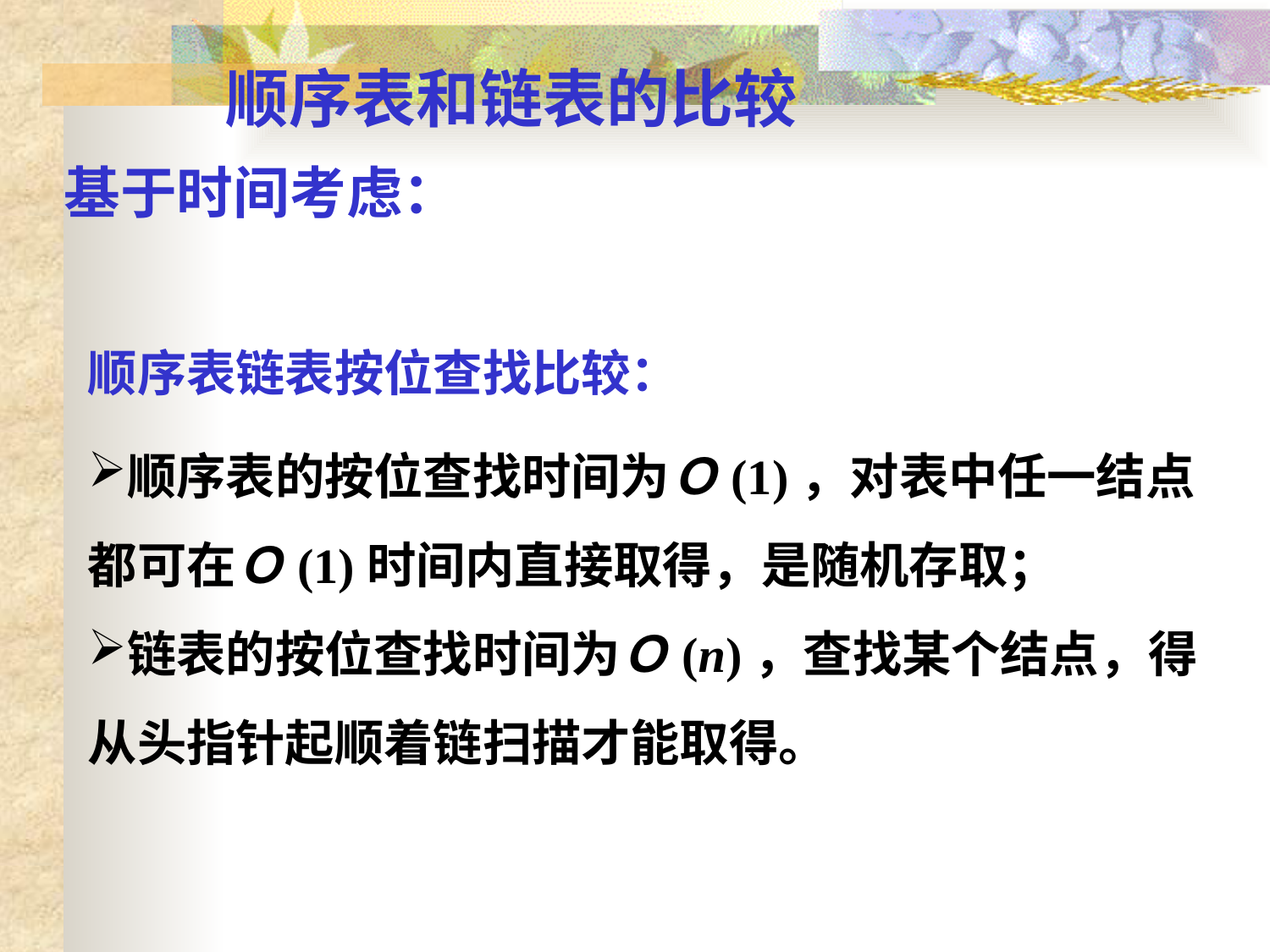

顺序表和链表的比较
基于时间考虑：
顺序表链表按位查找比较：
顺序表的按位查找时间为Ｏ(1)，对表中任一结点都可在Ｏ(1)时间内直接取得，是随机存取；
链表的按位查找时间为Ｏ(n)，查找某个结点，得从头指针起顺着链扫描才能取得。